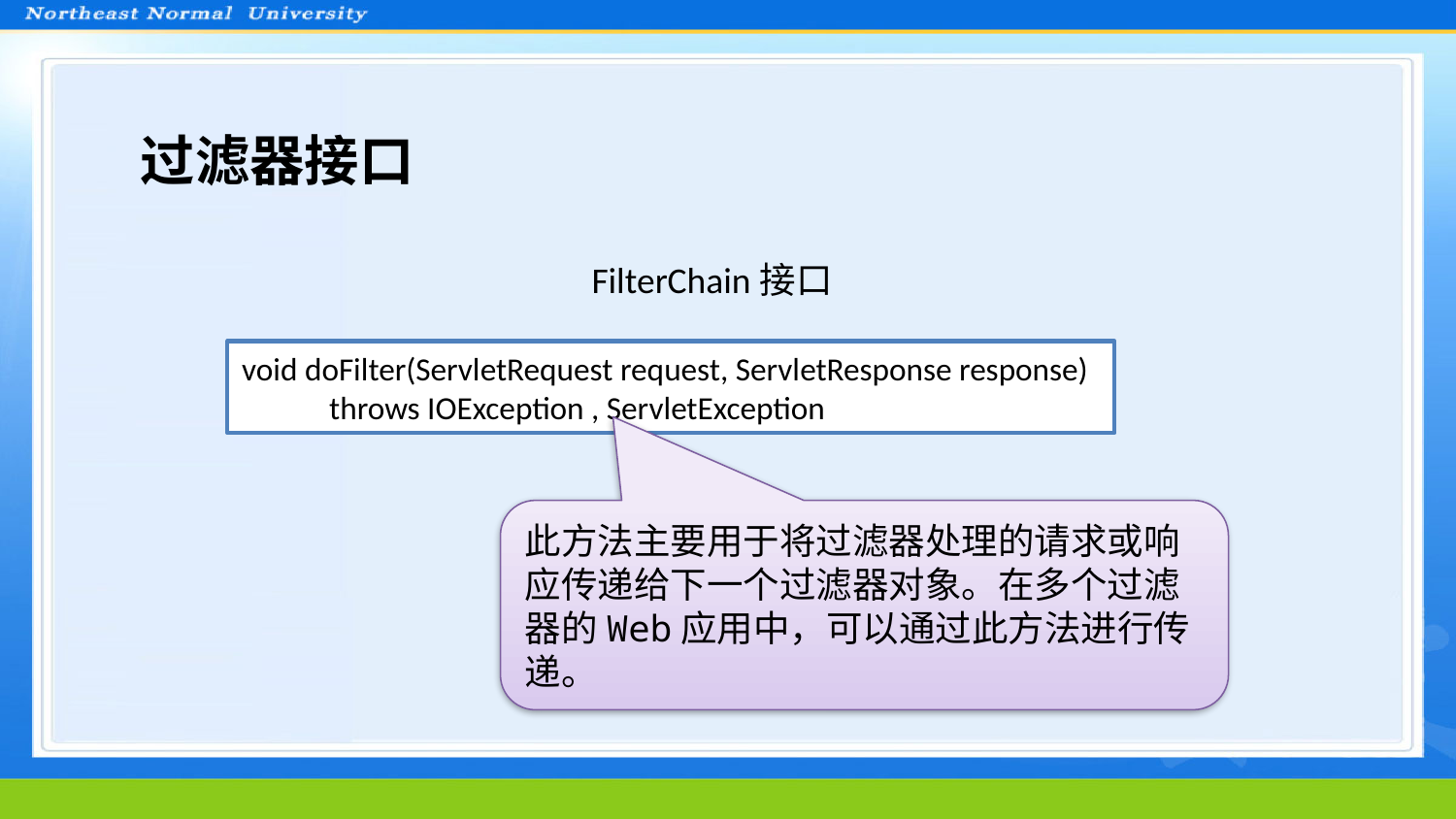

过滤器接口
FilterChain接口
void doFilter(ServletRequest request, ServletResponse response)              throws IOException , ServletException
此方法主要用于将过滤器处理的请求或响应传递给下一个过滤器对象。在多个过滤器的Web应用中，可以通过此方法进行传递。